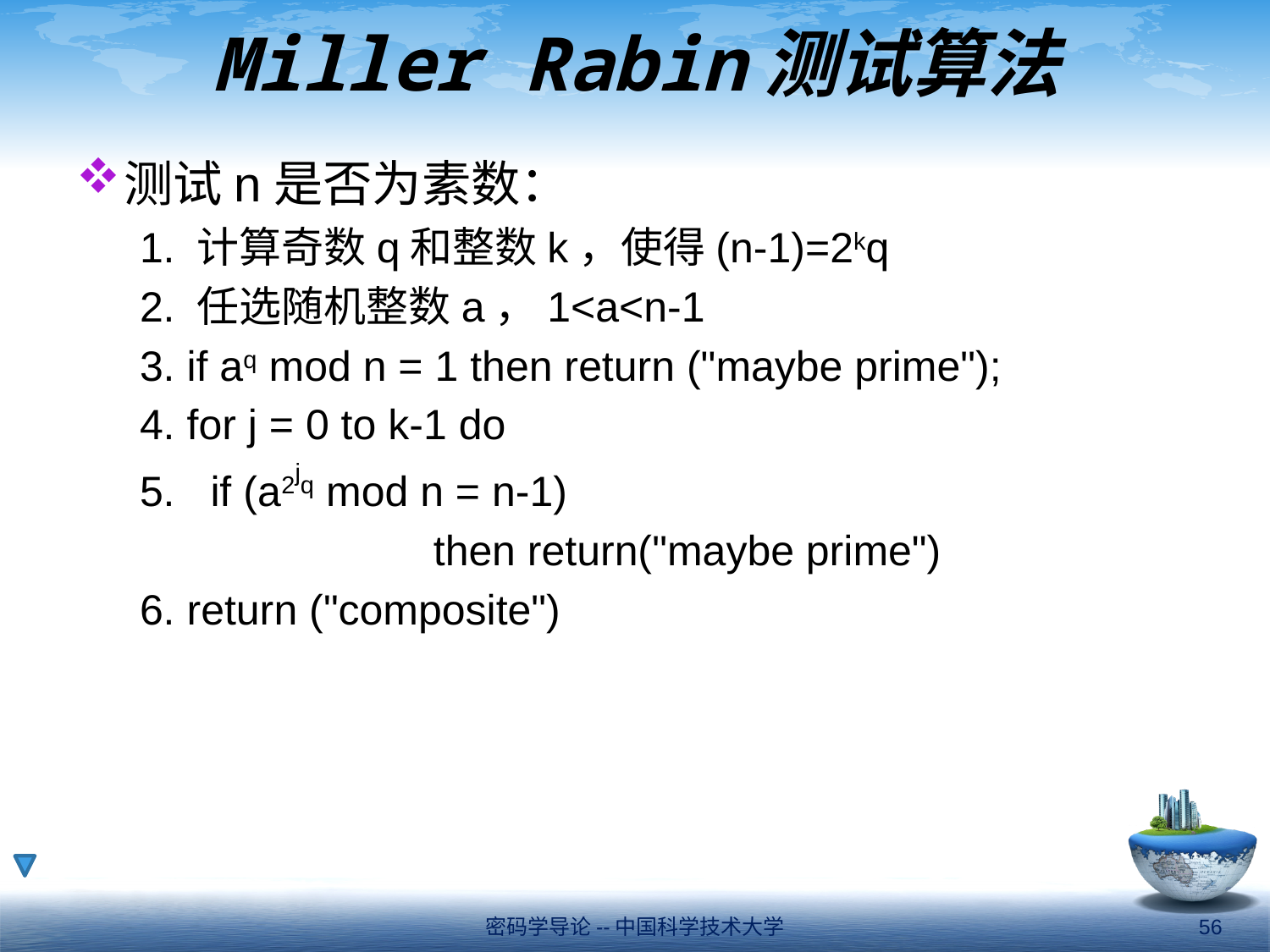

# Miller Rabin测试算法
测试n是否为素数：
1. 计算奇数q和整数k，使得(n-1)=2kq
2. 任选随机整数a，1<a<n-1
3. if aq mod n = 1 then return ("maybe prime");
4. for j = 0 to k-1 do
5.   if (a2jq mod n = n-1)
			then return("maybe prime")
6. return ("composite")

密码学导论--中国科学技术大学
56